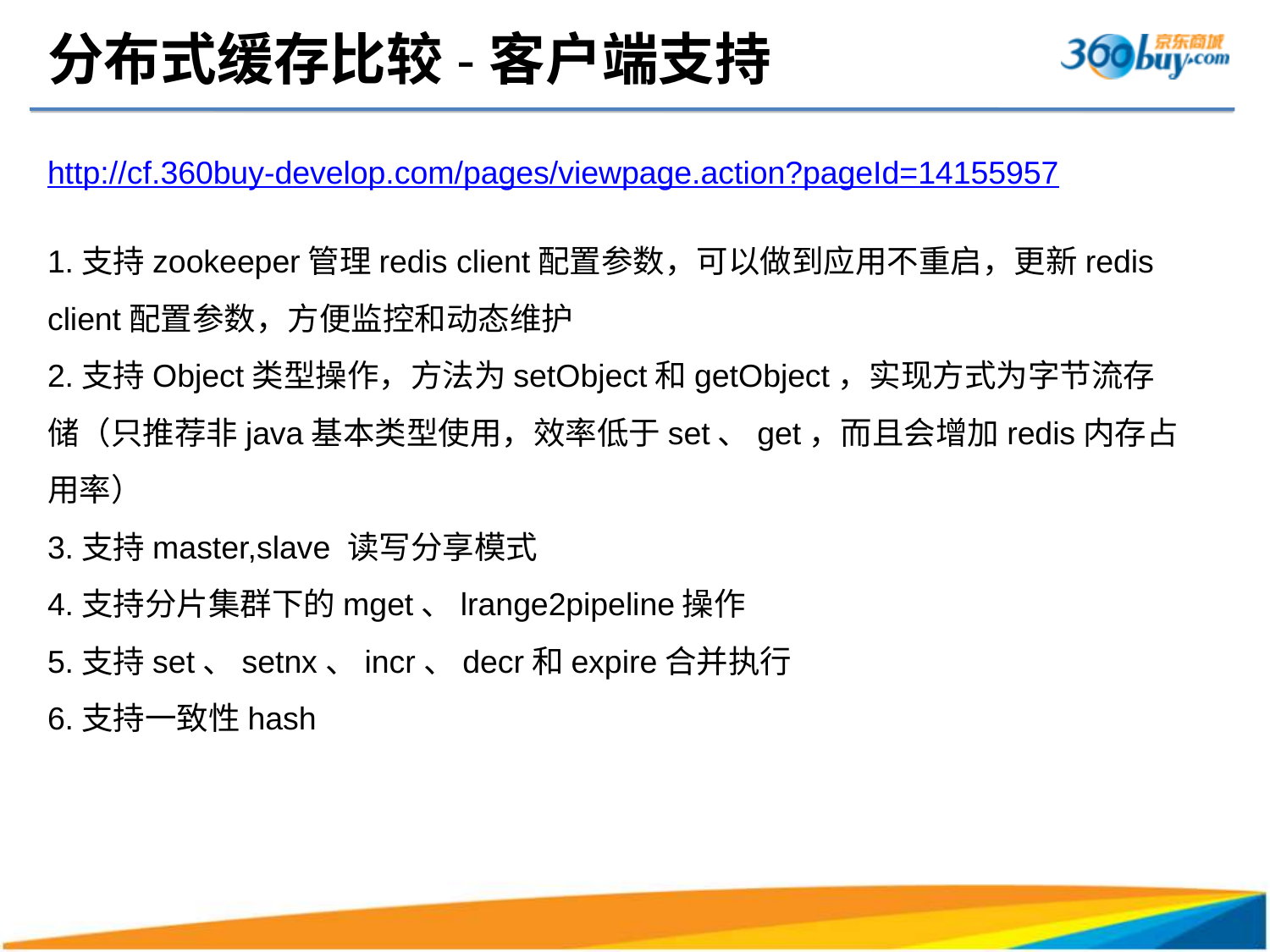

# 分布式缓存比较-客户端支持
http://cf.360buy-develop.com/pages/viewpage.action?pageId=14155957
1.支持zookeeper管理redis client配置参数，可以做到应用不重启，更新redis client配置参数，方便监控和动态维护
2.支持Object类型操作，方法为setObject和getObject，实现方式为字节流存储（只推荐非java基本类型使用，效率低于set、get，而且会增加redis内存占用率）
3.支持master,slave 读写分享模式
4.支持分片集群下的mget、lrange2pipeline操作
5.支持set、setnx、incr、decr和expire合并执行
6.支持一致性hash